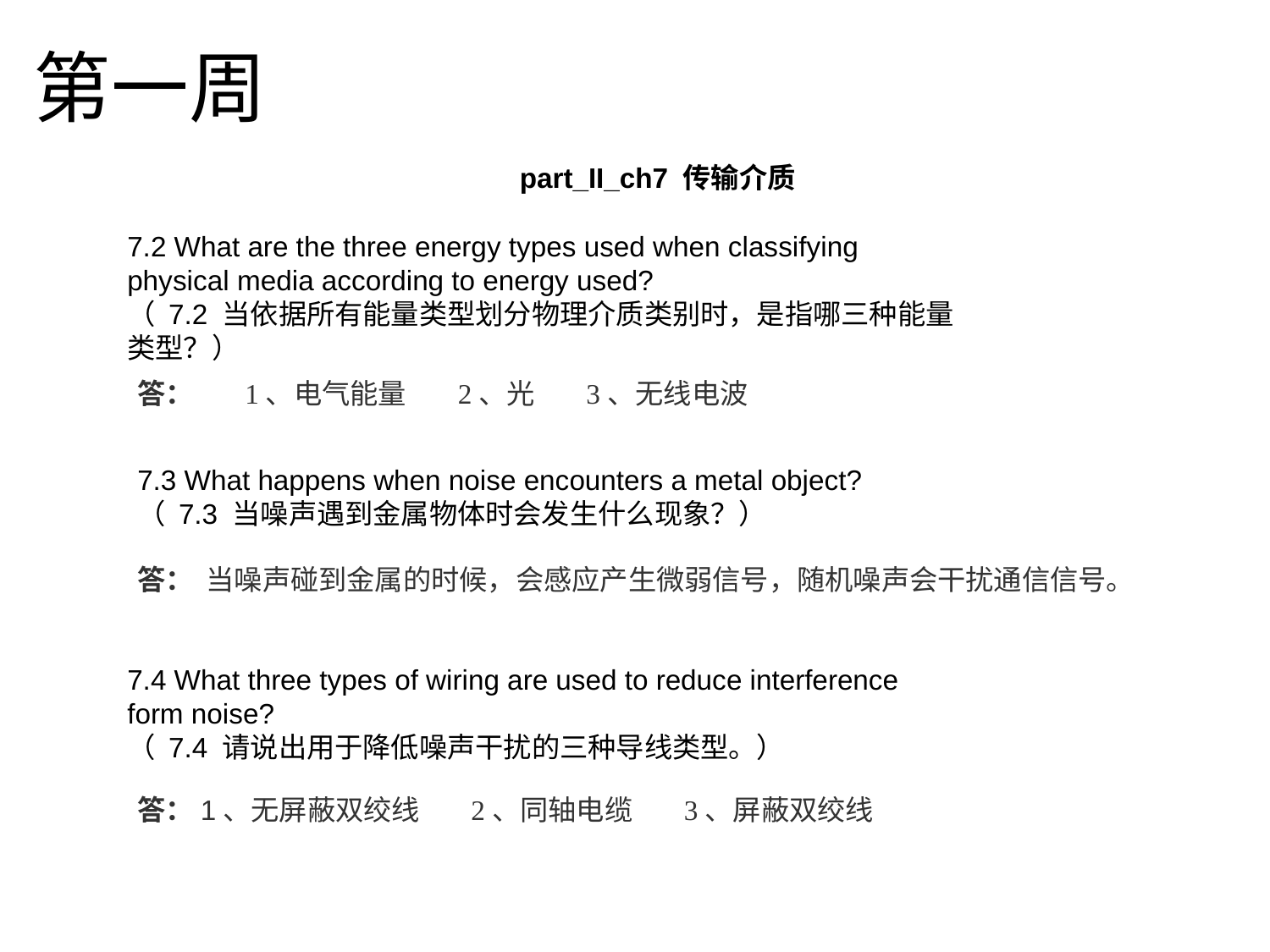

# 第一周
part_II_ch7 传输介质
7.2 What are the three energy types used when classifying physical media according to energy used?（ 7.2 当依据所有能量类型划分物理介质类别时，是指哪三种能量类型？）
答：       1、电气能量       2、光       3、无线电波
7.3 What happens when noise encounters a metal object?（ 7.3 当噪声遇到金属物体时会发生什么现象？）
答：  当噪声碰到金属的时候，会感应产生微弱信号，随机噪声会干扰通信信号。
7.4 What three types of wiring are used to reduce interference form noise?（ 7.4 请说出用于降低噪声干扰的三种导线类型。）
答：1、无屏蔽双绞线       2、同轴电缆       3、屏蔽双绞线